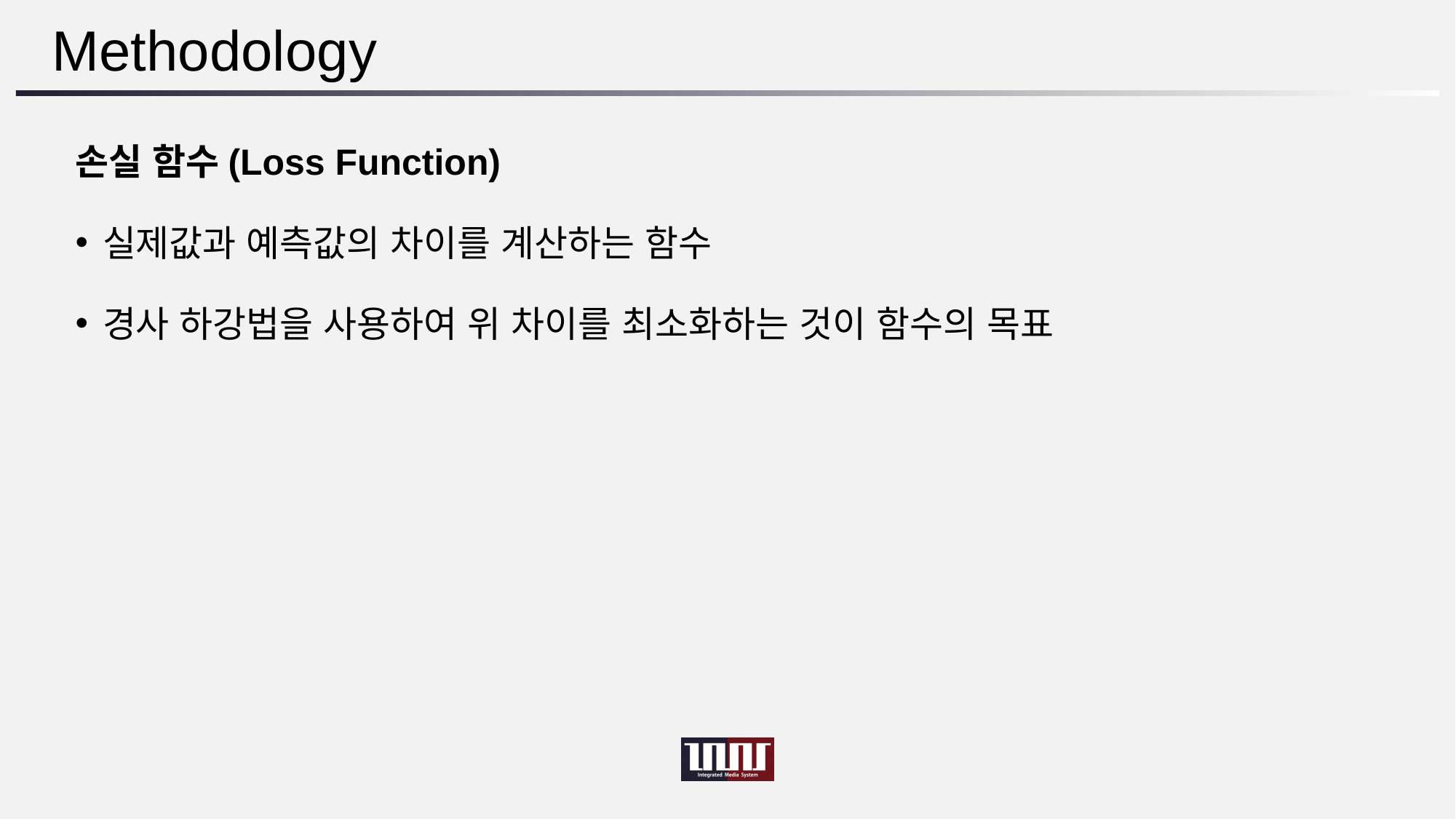

# Methodology
손실 함수(Loss Function)
실제값과 예측값의 차이를 계산하는 함수
경사 하강법을 사용하여 위 차이를 최소화하는 것이 함수의 목표